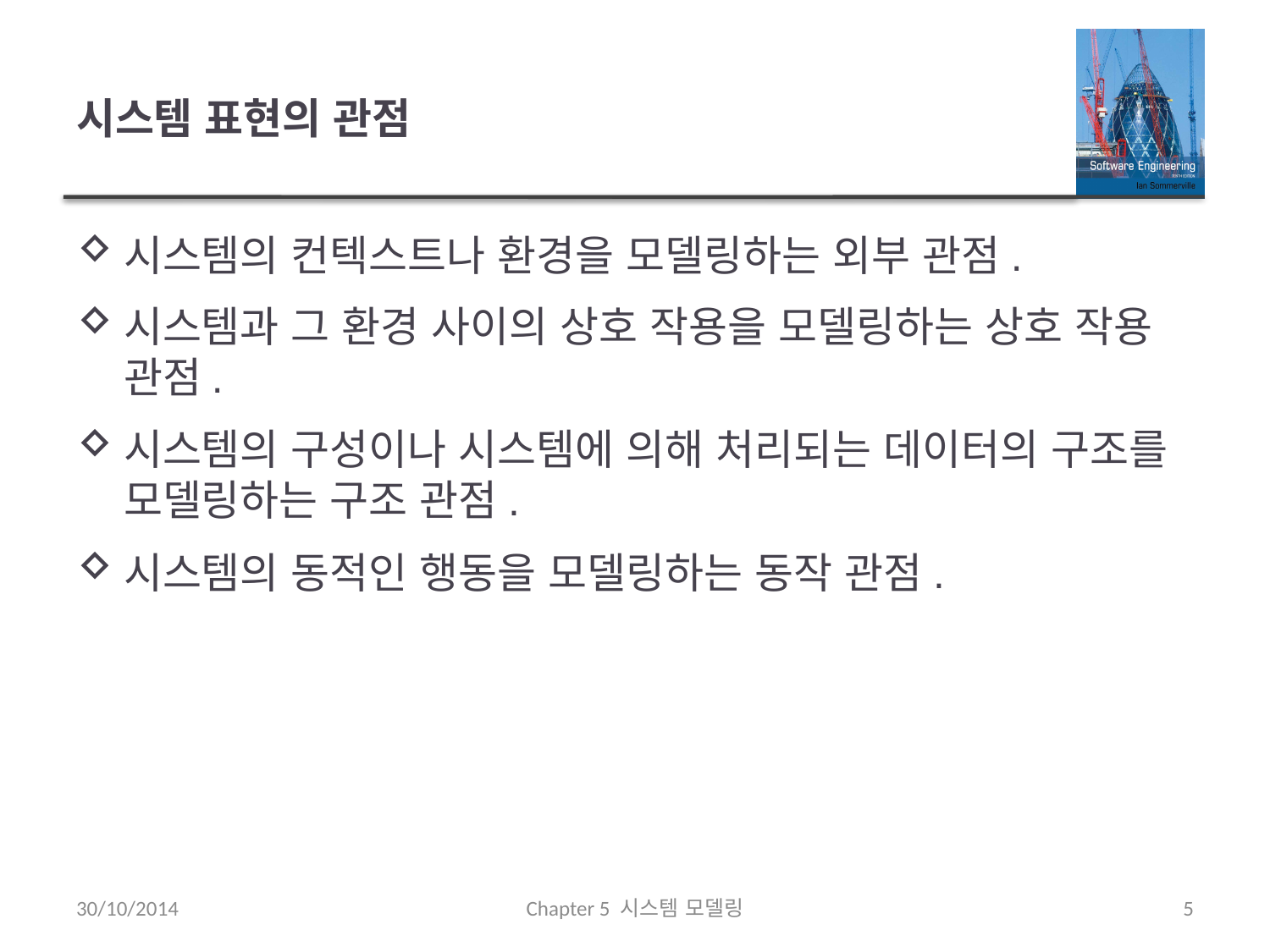

# 시스템 표현의 관점
시스템의 컨텍스트나 환경을 모델링하는 외부 관점.
시스템과 그 환경 사이의 상호 작용을 모델링하는 상호 작용 관점.
시스템의 구성이나 시스템에 의해 처리되는 데이터의 구조를 모델링하는 구조 관점.
시스템의 동적인 행동을 모델링하는 동작 관점.

30/10/2014
Chapter 5 시스템 모델링
5